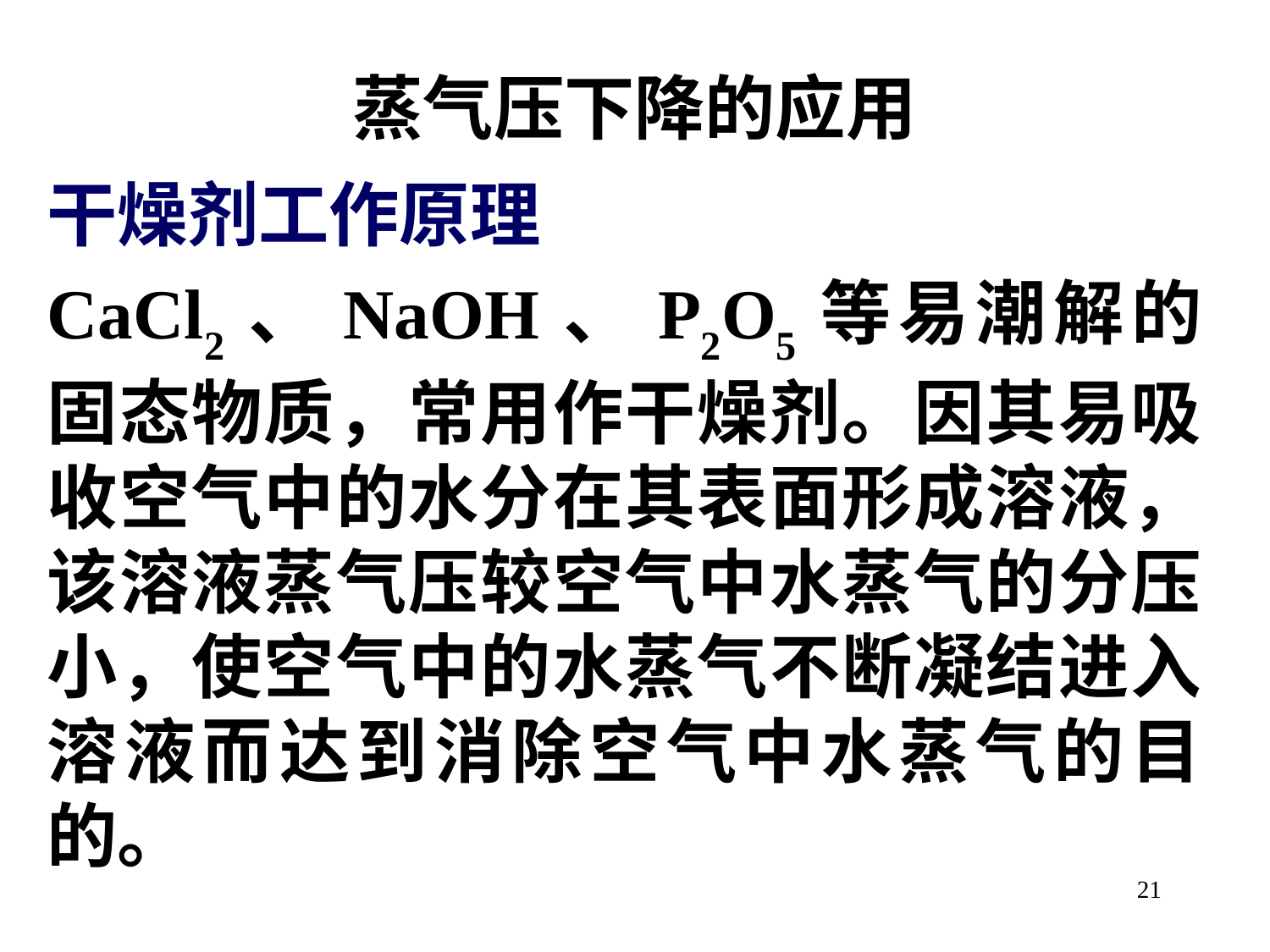

# 蒸气压下降的应用
干燥剂工作原理
CaCl2、NaOH、P2O5等易潮解的固态物质，常用作干燥剂。因其易吸收空气中的水分在其表面形成溶液，该溶液蒸气压较空气中水蒸气的分压小，使空气中的水蒸气不断凝结进入溶液而达到消除空气中水蒸气的目的。
21